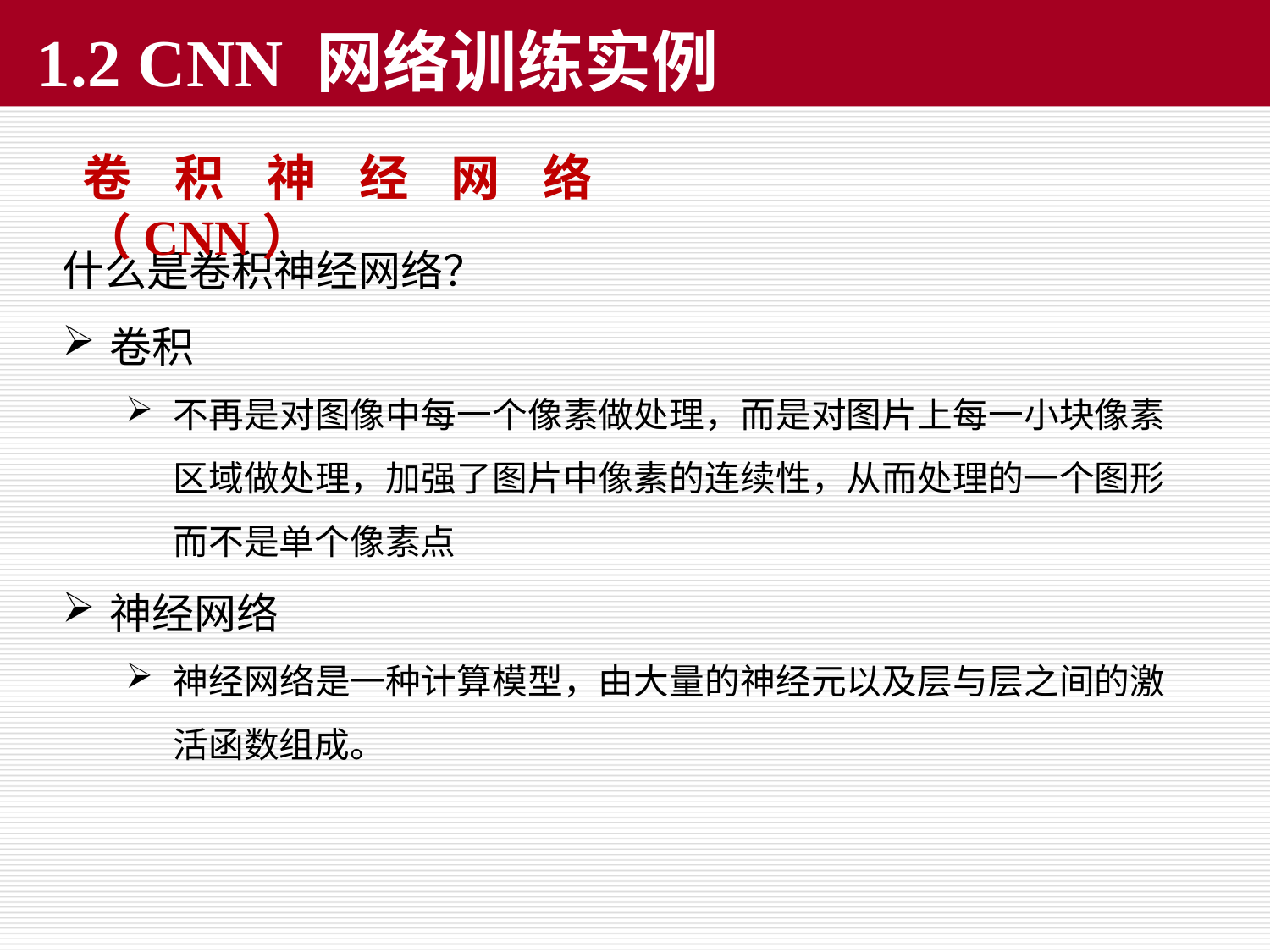

# 1.2 CNN 网络训练实例
卷积神经网络（CNN）
什么是卷积神经网络？
卷积
不再是对图像中每一个像素做处理，而是对图片上每一小块像素区域做处理，加强了图片中像素的连续性，从而处理的一个图形而不是单个像素点
神经网络
神经网络是一种计算模型，由大量的神经元以及层与层之间的激活函数组成。
15